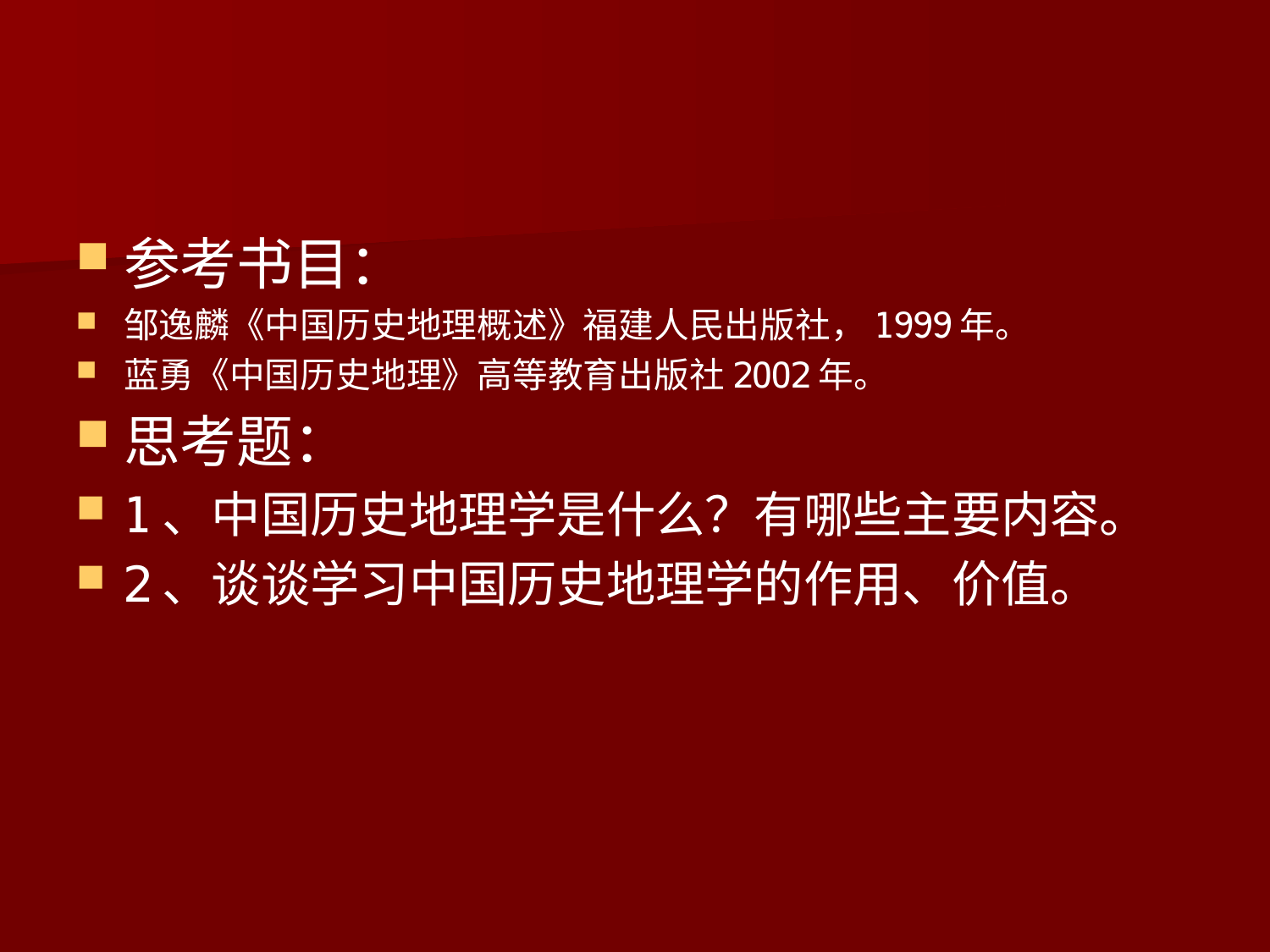

#
参考书目：
邹逸麟《中国历史地理概述》福建人民出版社，1999年。
蓝勇《中国历史地理》高等教育出版社2002年。
思考题：
1、中国历史地理学是什么？有哪些主要内容。
2、谈谈学习中国历史地理学的作用、价值。